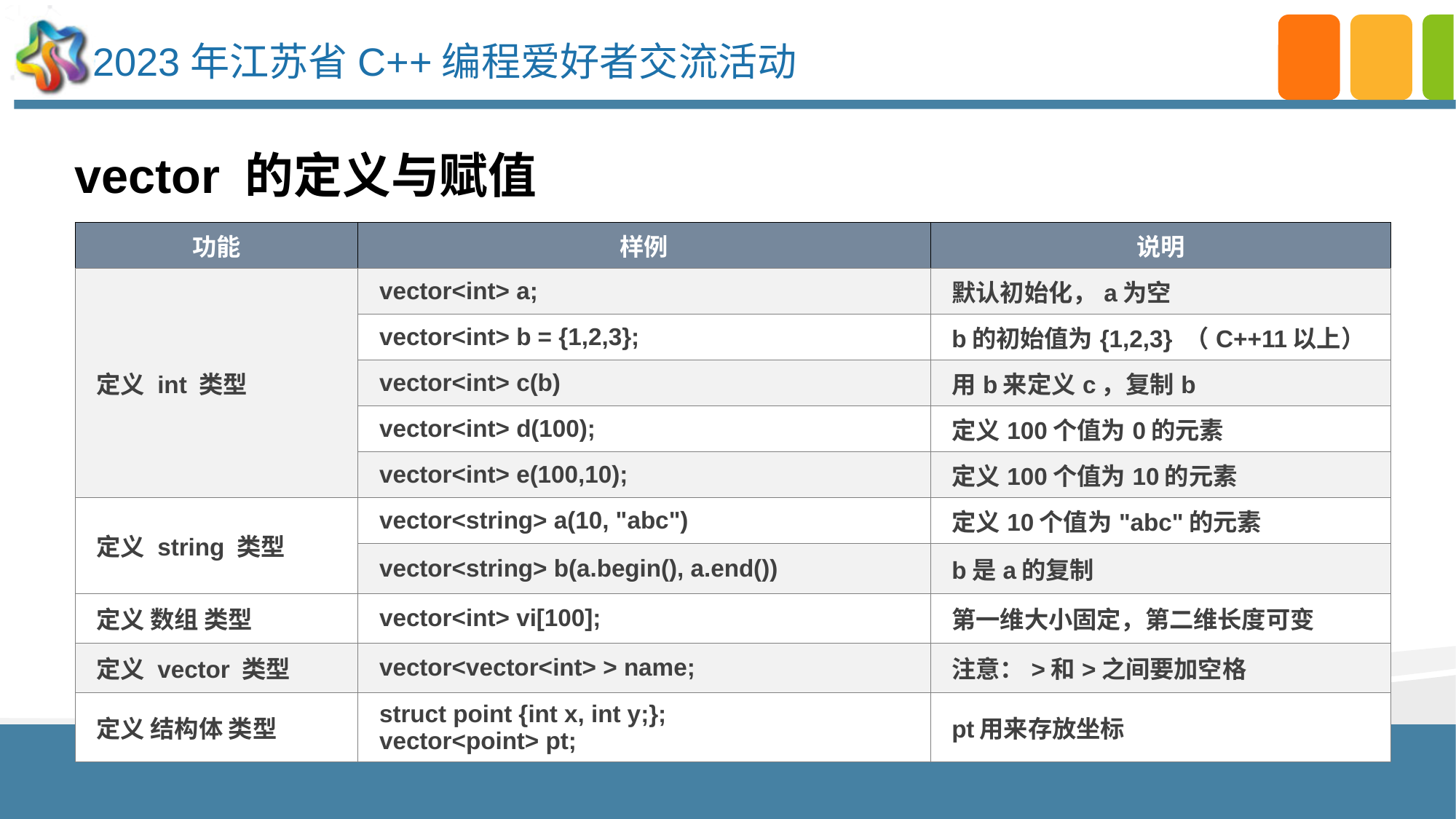

vector 的定义与赋值
| 功能 | 样例 | 说明 |
| --- | --- | --- |
| 定义 int 类型 | vector<int> a; | 默认初始化，a为空 |
|  | vector<int> b = {1,2,3}; | b的初始值为{1,2,3} （C++11以上） |
|  | vector<int> c(b) | 用b来定义c，复制b |
|  | vector<int> d(100); | 定义100个值为0的元素 |
|  | vector<int> e(100,10); | 定义100个值为10的元素 |
| 定义 string 类型 | vector<string> a(10, "abc") | 定义10个值为"abc"的元素 |
|  | vector<string> b(a.begin(), a.end()) | b是a的复制 |
| 定义 数组 类型 | vector<int> vi[100]; | 第一维大小固定，第二维长度可变 |
| 定义 vector 类型 | vector<vector<int> > name; | 注意：>和>之间要加空格 |
| 定义 结构体 类型 | struct point {int x, int y;}; vector<point> pt; | pt用来存放坐标 |